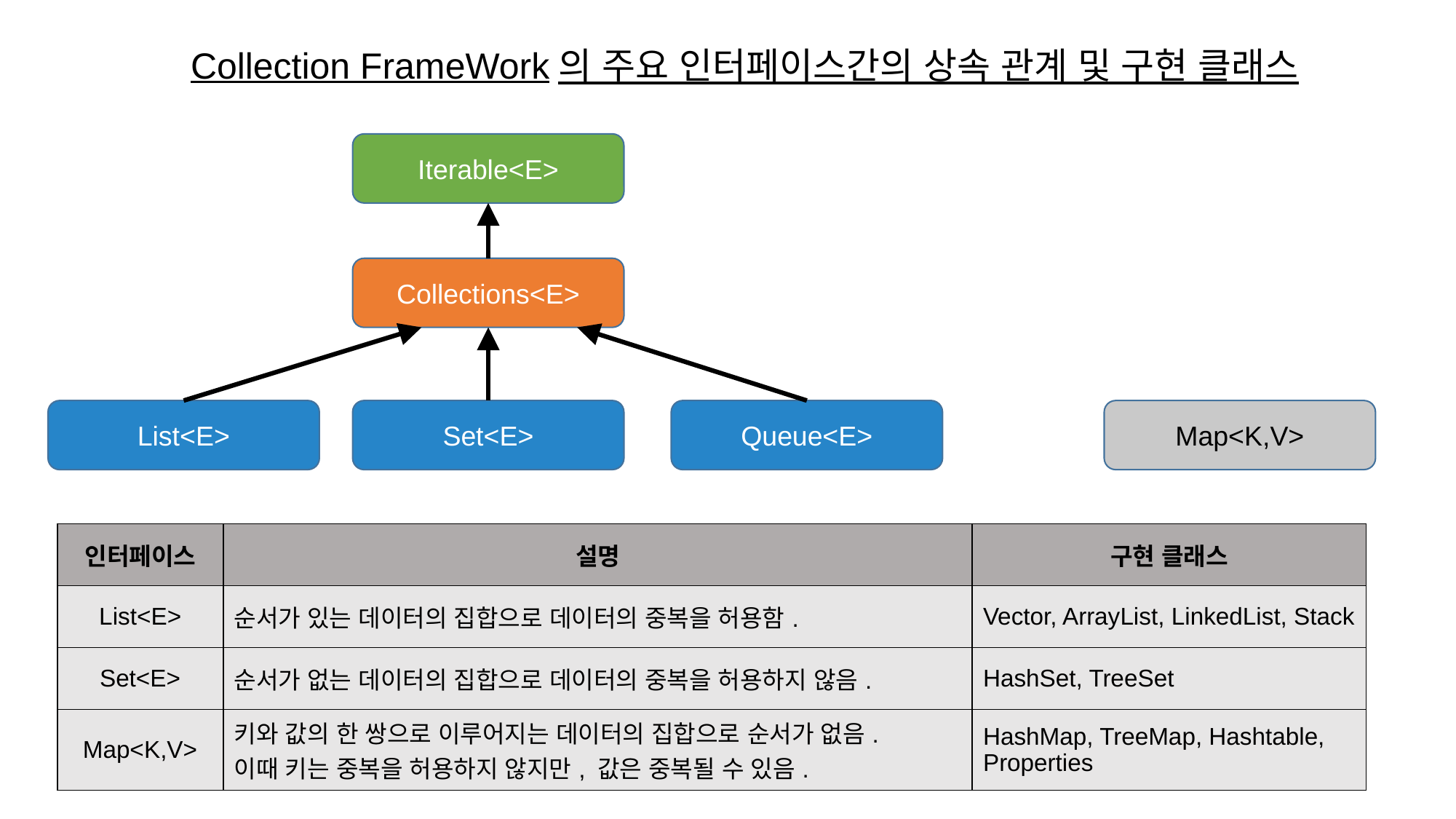

Collection FrameWork의 주요 인터페이스간의 상속 관계 및 구현 클래스
Iterable<E>
Collections<E>
List<E>
Set<E>
Queue<E>
Map<K,V>
| 인터페이스 | 설명 | 구현 클래스 |
| --- | --- | --- |
| List<E> | 순서가 있는 데이터의 집합으로 데이터의 중복을 허용함. | Vector, ArrayList, LinkedList, Stack |
| Set<E> | 순서가 없는 데이터의 집합으로 데이터의 중복을 허용하지 않음. | HashSet, TreeSet |
| Map<K,V> | 키와 값의 한 쌍으로 이루어지는 데이터의 집합으로 순서가 없음. 이때 키는 중복을 허용하지 않지만, 값은 중복될 수 있음. | HashMap, TreeMap, Hashtable, Properties |